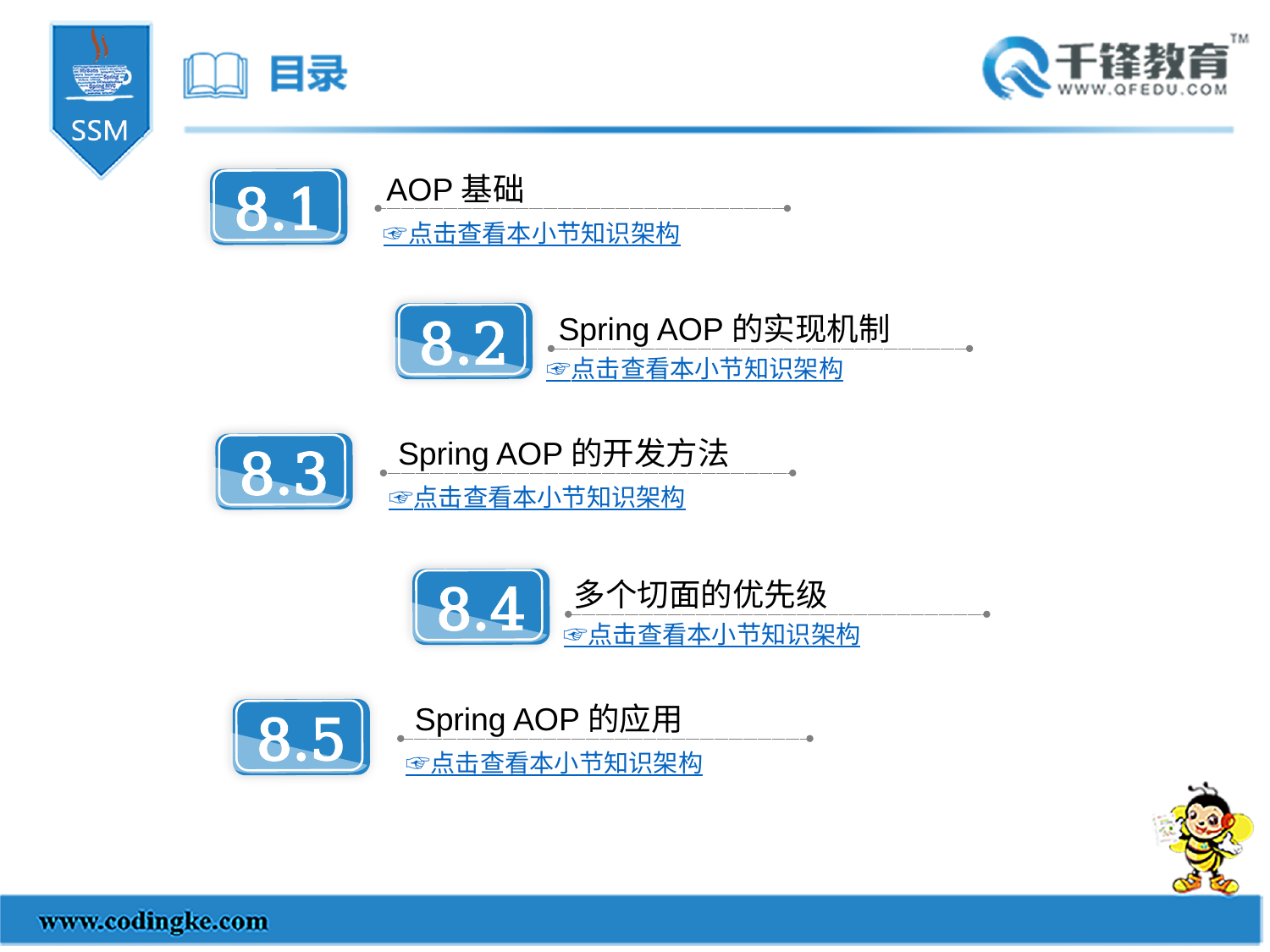

AOP基础
8.1

☞点击查看本小节知识架构
Spring AOP的实现机制

8.2

☞点击查看本小节知识架构
Spring AOP的开发方法
8.3

☞点击查看本小节知识架构
多个切面的优先级

8.4

☞点击查看本小节知识架构
Spring AOP的应用
8.5

☞点击查看本小节知识架构